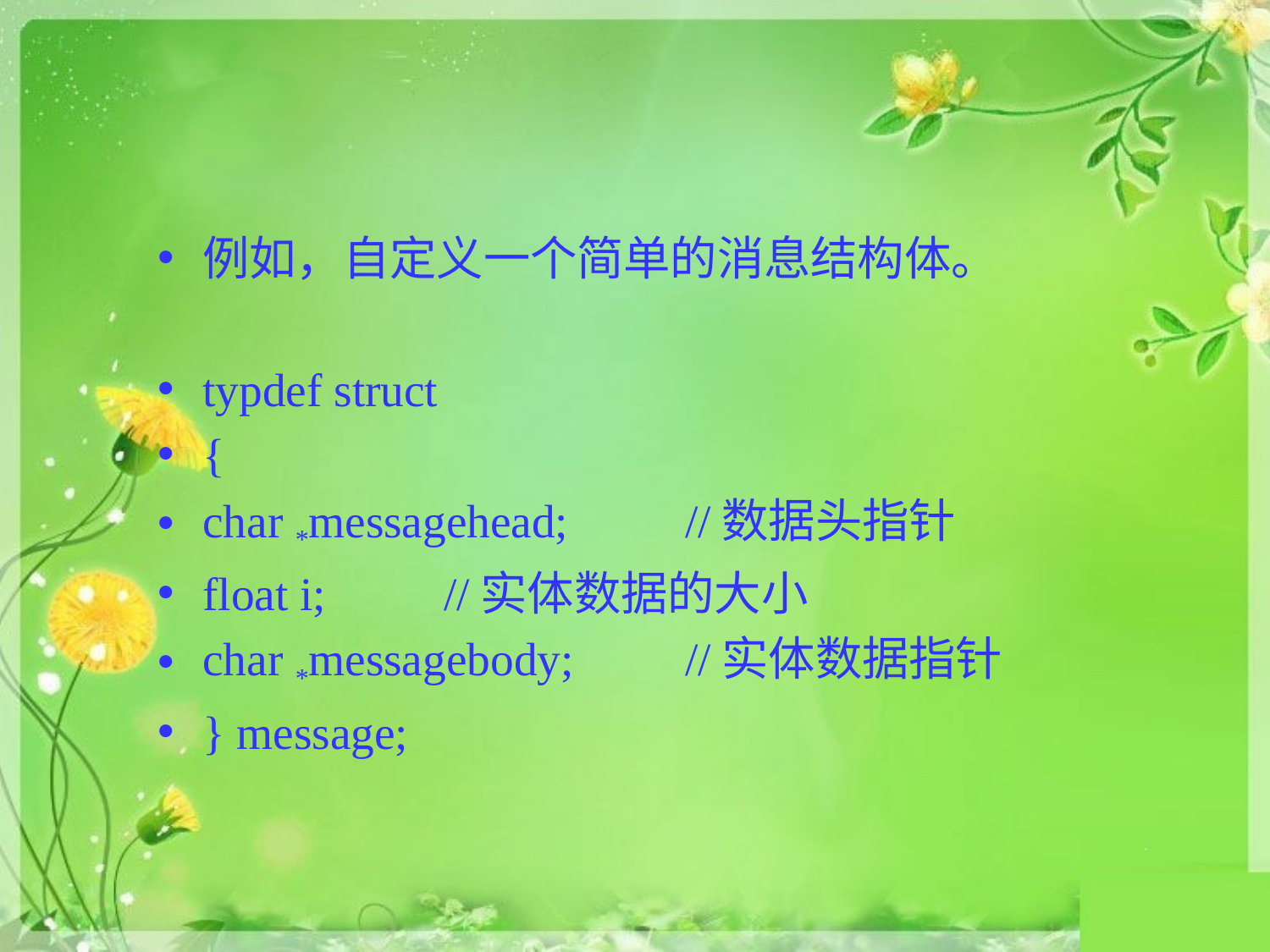

#
例如，自定义一个简单的消息结构体。

typdef struct
{
char *messagehead; 			//数据头指针
float i;					//实体数据的大小
char *messagebody; 			//实体数据指针
} message;